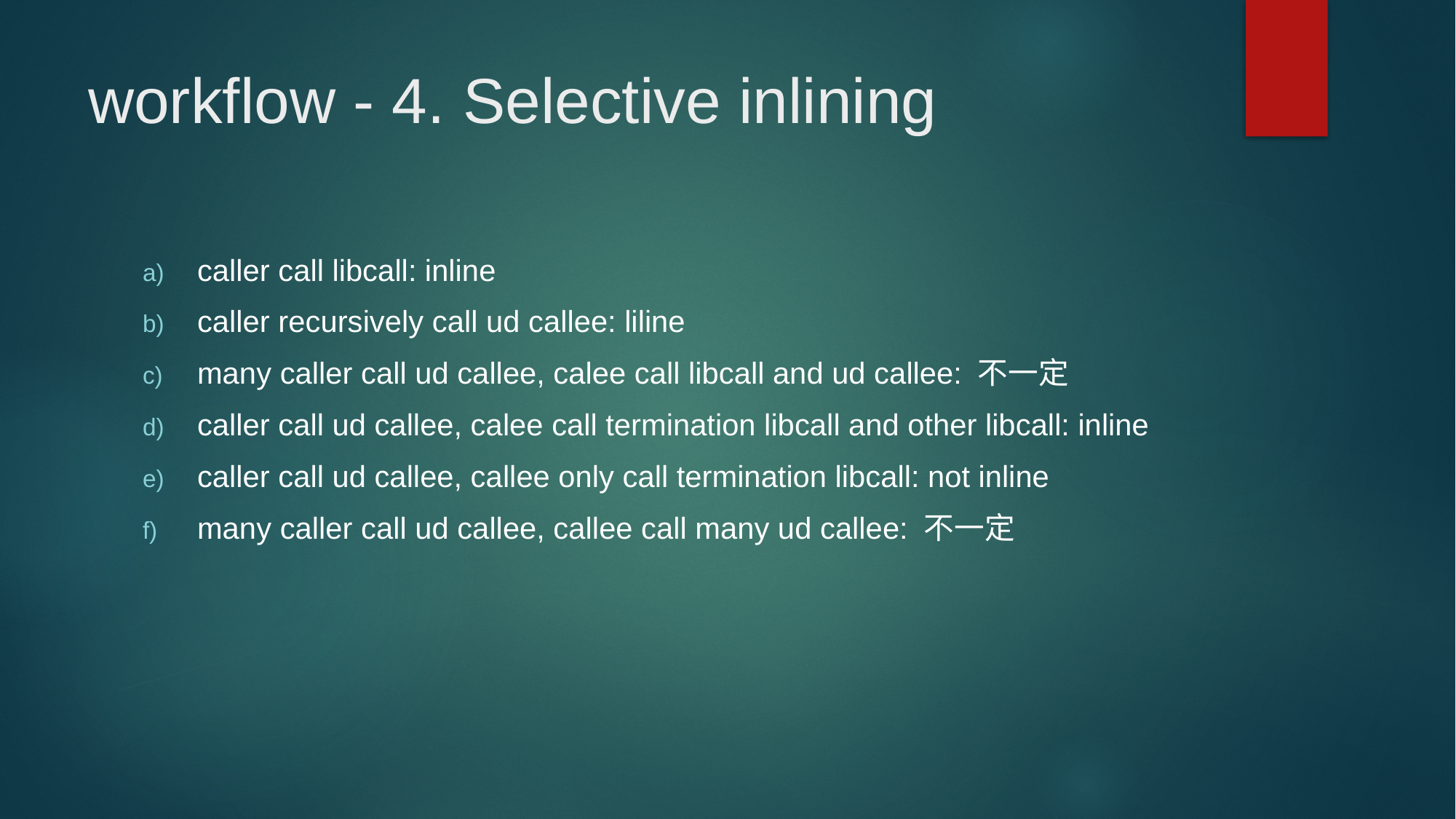

# workflow - 4. Selective inlining
caller call libcall: inline
caller recursively call ud callee: liline
many caller call ud callee, calee call libcall and ud callee: 不一定
caller call ud callee, calee call termination libcall and other libcall: inline
caller call ud callee, callee only call termination libcall: not inline
many caller call ud callee, callee call many ud callee: 不一定